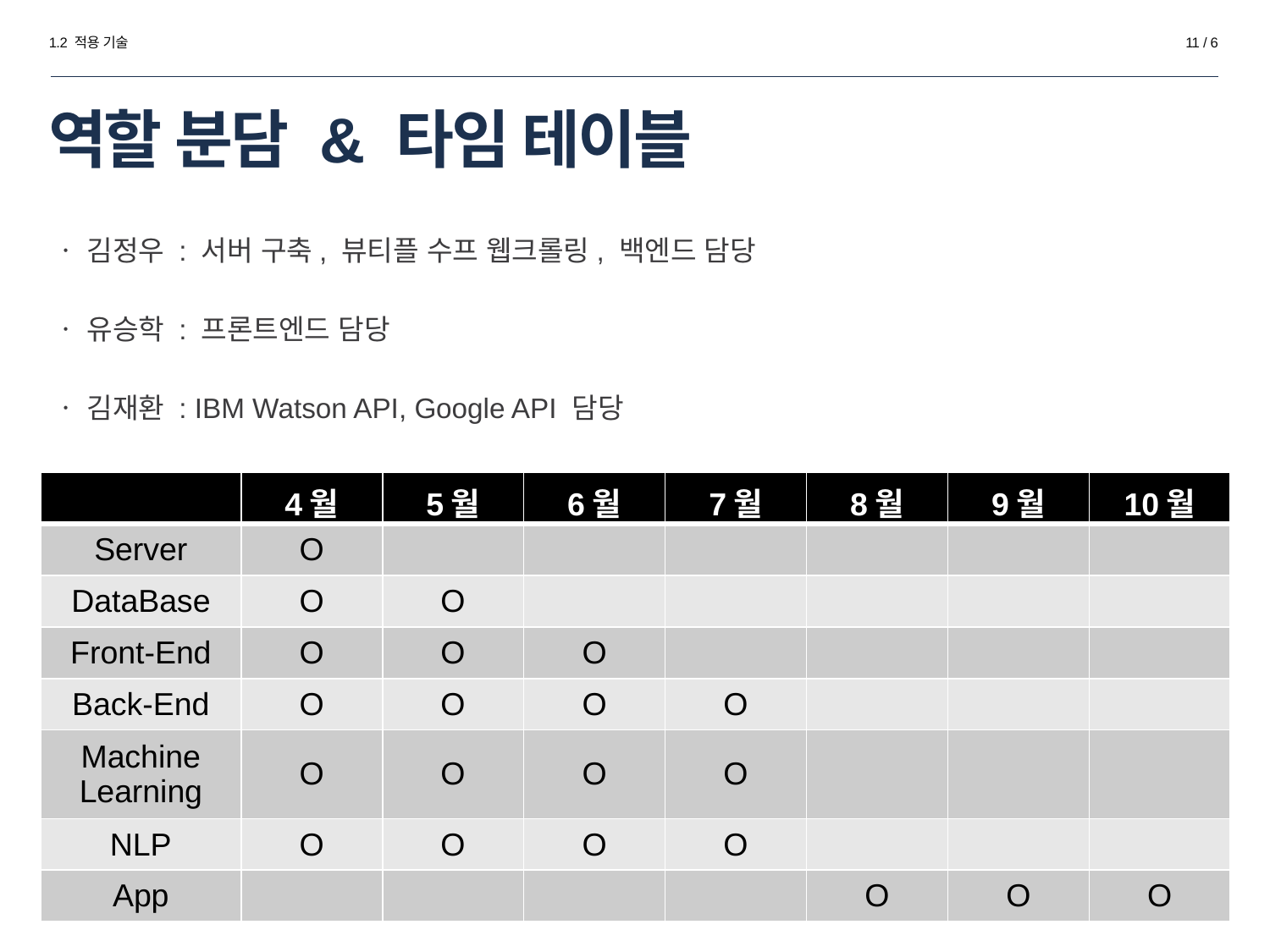

1.2 적용 기술
11 / 6
# 역할 분담 & 타임 테이블
ㆍ 김정우 : 서버 구축, 뷰티플 수프 웹크롤링, 백엔드 담당

ㆍ 유승학 : 프론트엔드 담당

ㆍ 김재환 : IBM Watson API, Google API 담당
|  | 4월 | 5월 | 6월 | 7월 | 8월 | 9월 | 10월 |
| --- | --- | --- | --- | --- | --- | --- | --- |
| Server | O |  |  |  |  |  |  |
| DataBase | O | O |  |  |  |  |  |
| Front-End | O | O | O |  |  |  |  |
| Back-End | O | O | O | O |  |  |  |
| Machine Learning | O | O | O | O |  |  |  |
| NLP | O | O | O | O |  |  |  |
| App |  |  |  |  | O | O | O |